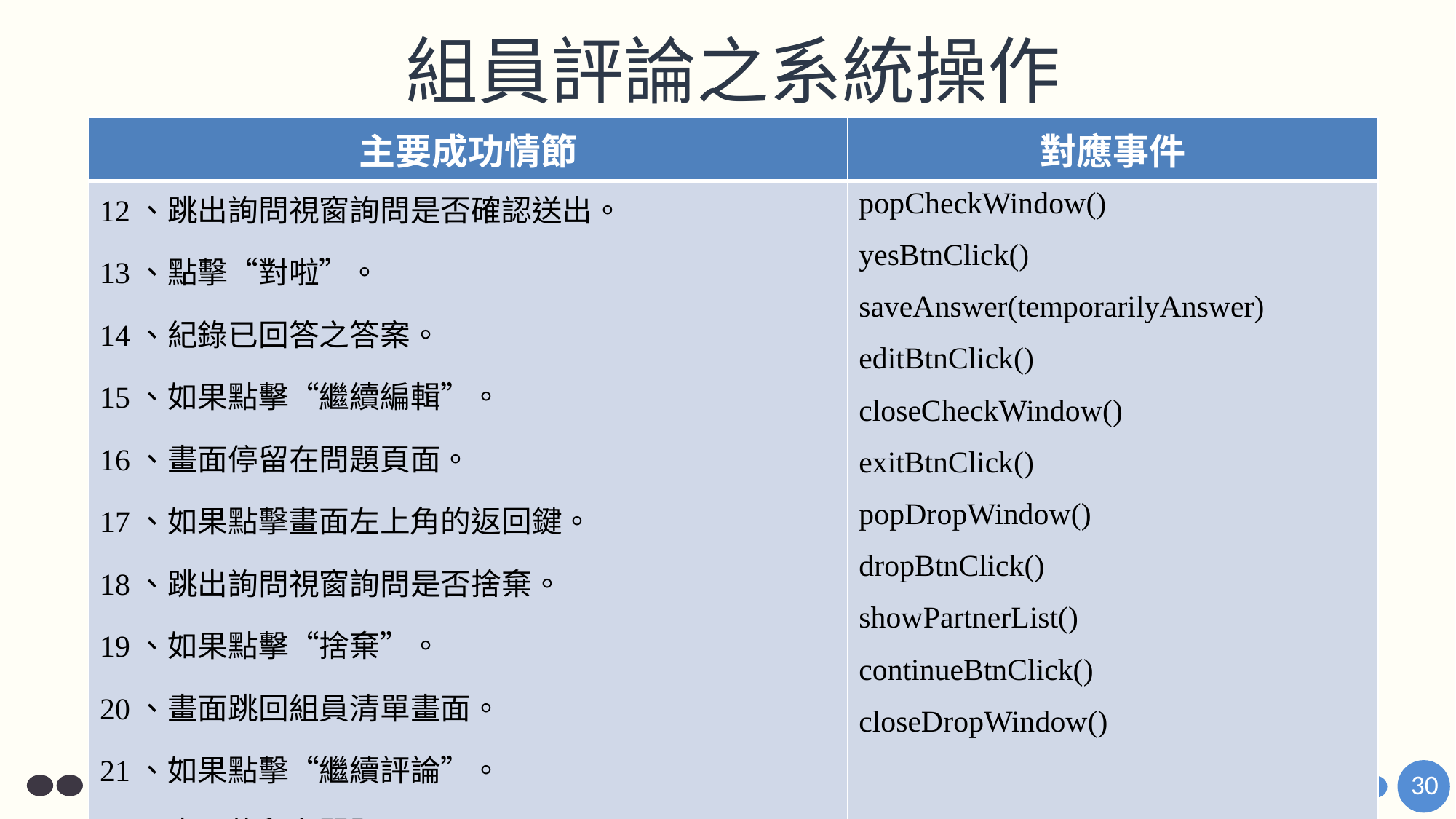

# 組員評論之系統操作
| 主要成功情節 | 對應事件 |
| --- | --- |
| 12、跳出詢問視窗詢問是否確認送出。 13、點擊“對啦”。 14、紀錄已回答之答案。 15、如果點擊“繼續編輯”。 16、畫面停留在問題頁面。 17、如果點擊畫面左上角的返回鍵。 18、跳出詢問視窗詢問是否捨棄。 19、如果點擊“捨棄”。 20、畫面跳回組員清單畫面。 21、如果點擊“繼續評論”。 22、畫面停留在問題頁面。 | popCheckWindow() yesBtnClick() saveAnswer(temporarilyAnswer) editBtnClick() closeCheckWindow() exitBtnClick() popDropWindow() dropBtnClick() showPartnerList() continueBtnClick() closeDropWindow() |
30